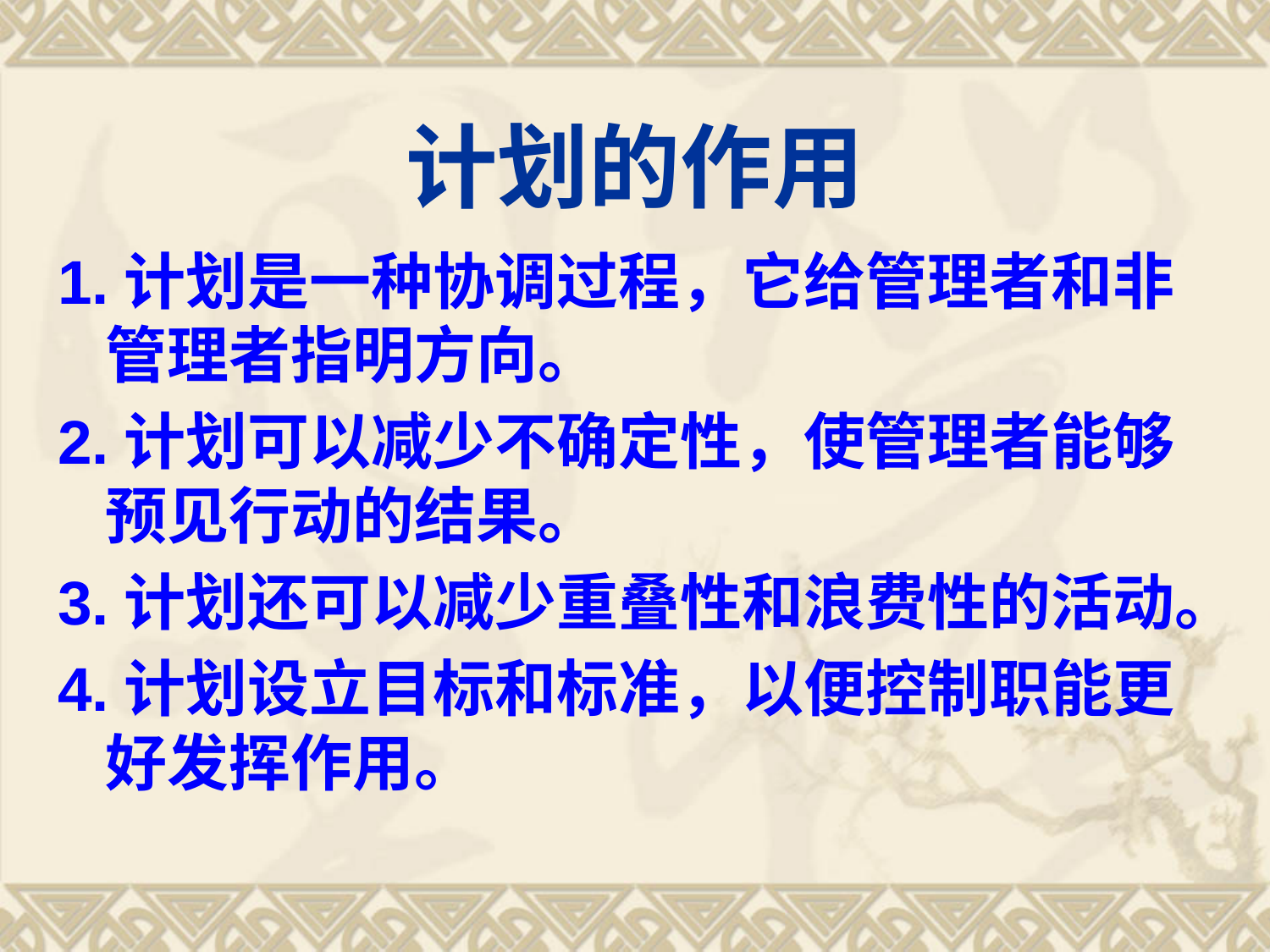

# 计划的作用
1.计划是一种协调过程，它给管理者和非管理者指明方向。
2.计划可以减少不确定性，使管理者能够预见行动的结果。
3.计划还可以减少重叠性和浪费性的活动。
4.计划设立目标和标准，以便控制职能更好发挥作用。